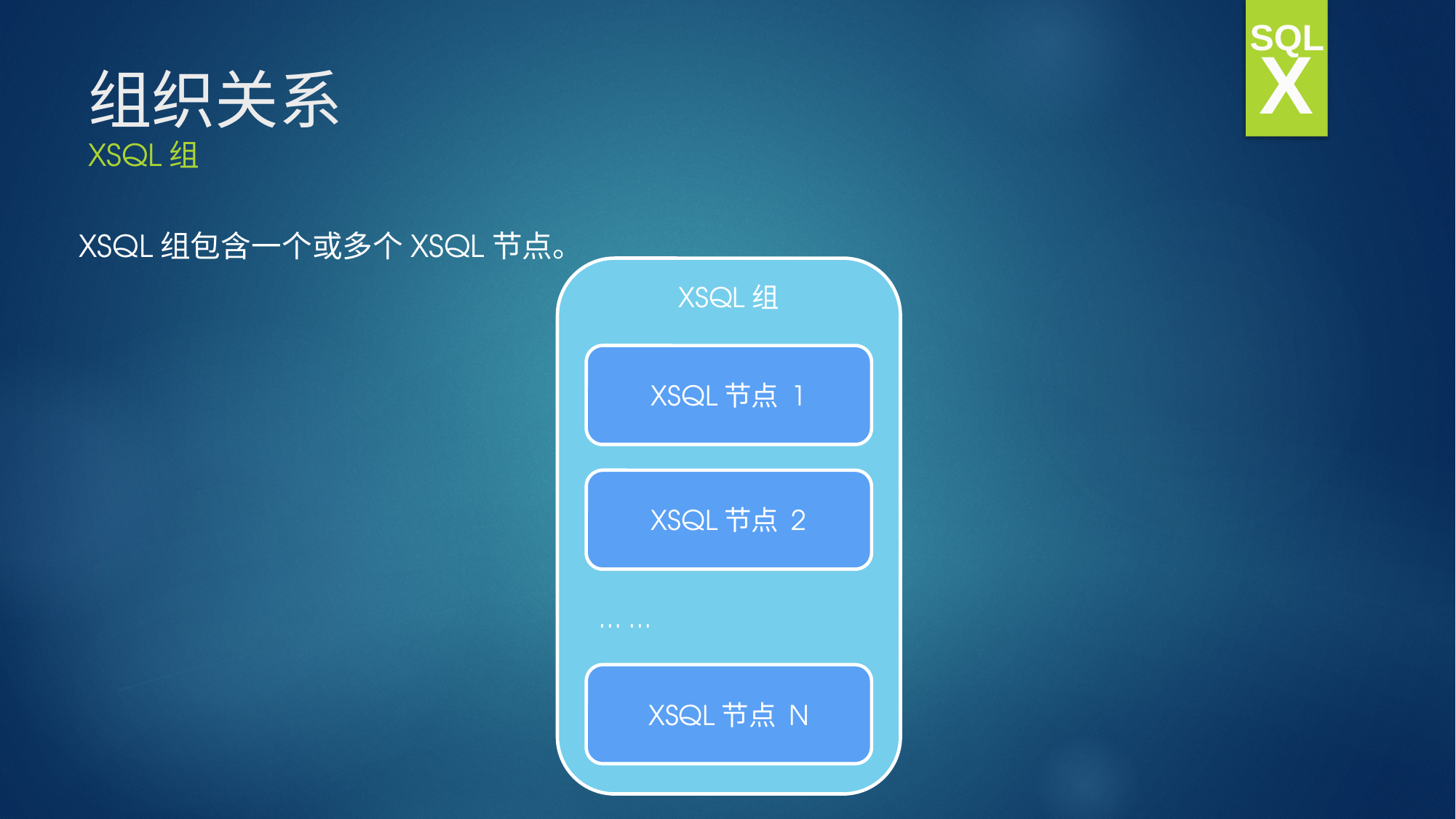

SQL
X
# 组织关系 XSQL组
XSQL组包含一个或多个XSQL节点。
XSQL组
XSQL节点 1
XSQL节点 2
… …
XSQL节点 N